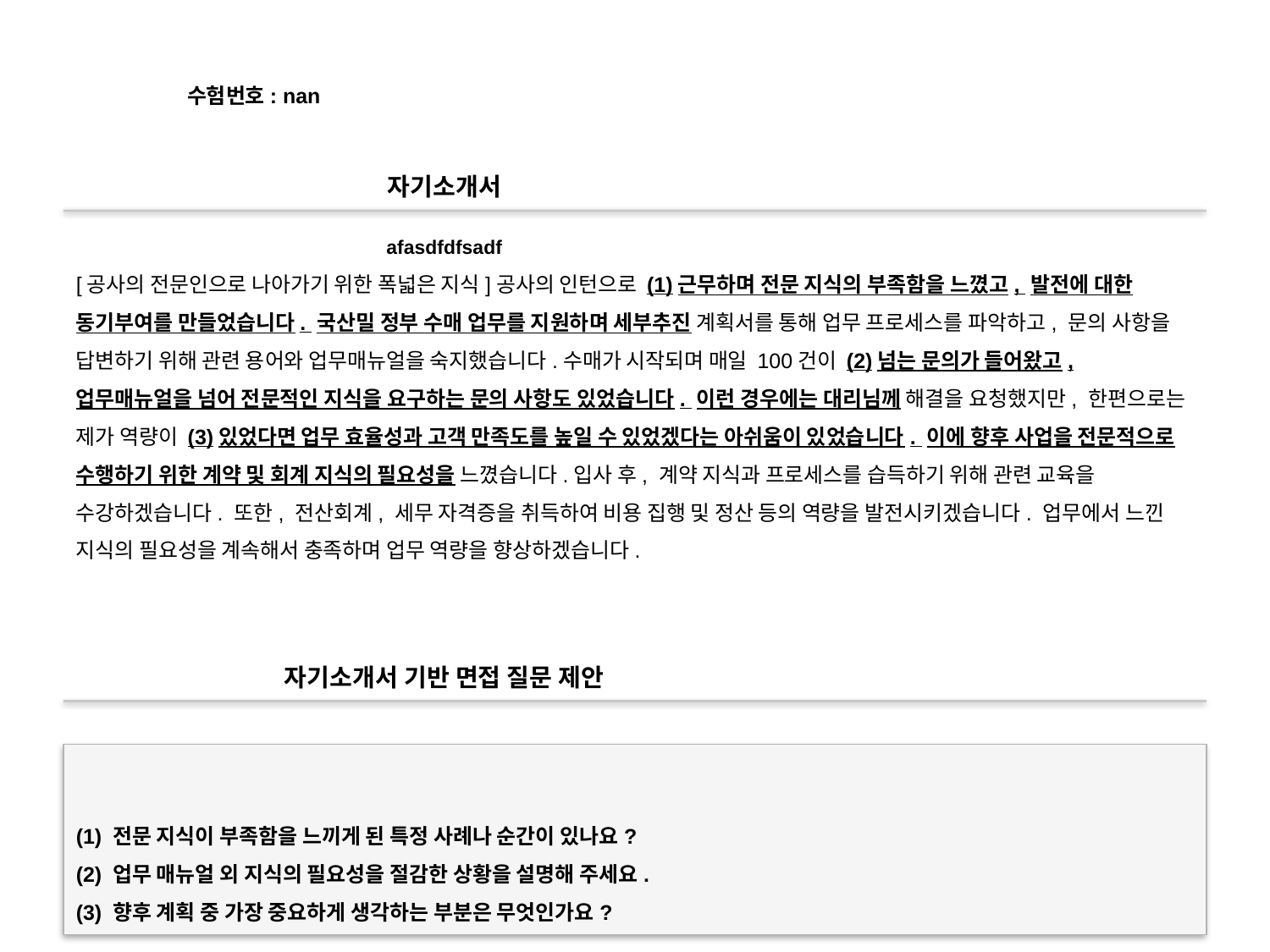

수험번호: nan
#

자기소개서

afasdfdfsadf

[공사의 전문인으로 나아가기 위한 폭넓은 지식]공사의 인턴으로 (1)근무하며 전문 지식의 부족함을 느꼈고, 발전에 대한 동기부여를 만들었습니다. 국산밀 정부 수매 업무를 지원하며 세부추진 계획서를 통해 업무 프로세스를 파악하고, 문의 사항을 답변하기 위해 관련 용어와 업무매뉴얼을 숙지했습니다.수매가 시작되며 매일 100건이 (2)넘는 문의가 들어왔고, 업무매뉴얼을 넘어 전문적인 지식을 요구하는 문의 사항도 있었습니다. 이런 경우에는 대리님께 해결을 요청했지만, 한편으로는 제가 역량이 (3)있었다면 업무 효율성과 고객 만족도를 높일 수 있었겠다는 아쉬움이 있었습니다. 이에 향후 사업을 전문적으로 수행하기 위한 계약 및 회계 지식의 필요성을 느꼈습니다.입사 후, 계약 지식과 프로세스를 습득하기 위해 관련 교육을 수강하겠습니다. 또한, 전산회계, 세무 자격증을 취득하여 비용 집행 및 정산 등의 역량을 발전시키겠습니다. 업무에서 느낀 지식의 필요성을 계속해서 충족하며 업무 역량을 향상하겠습니다.

자기소개서 기반 면접 질문 제안

(1) 전문 지식이 부족함을 느끼게 된 특정 사례나 순간이 있나요?
(2) 업무 매뉴얼 외 지식의 필요성을 절감한 상황을 설명해 주세요.
(3) 향후 계획 중 가장 중요하게 생각하는 부분은 무엇인가요?